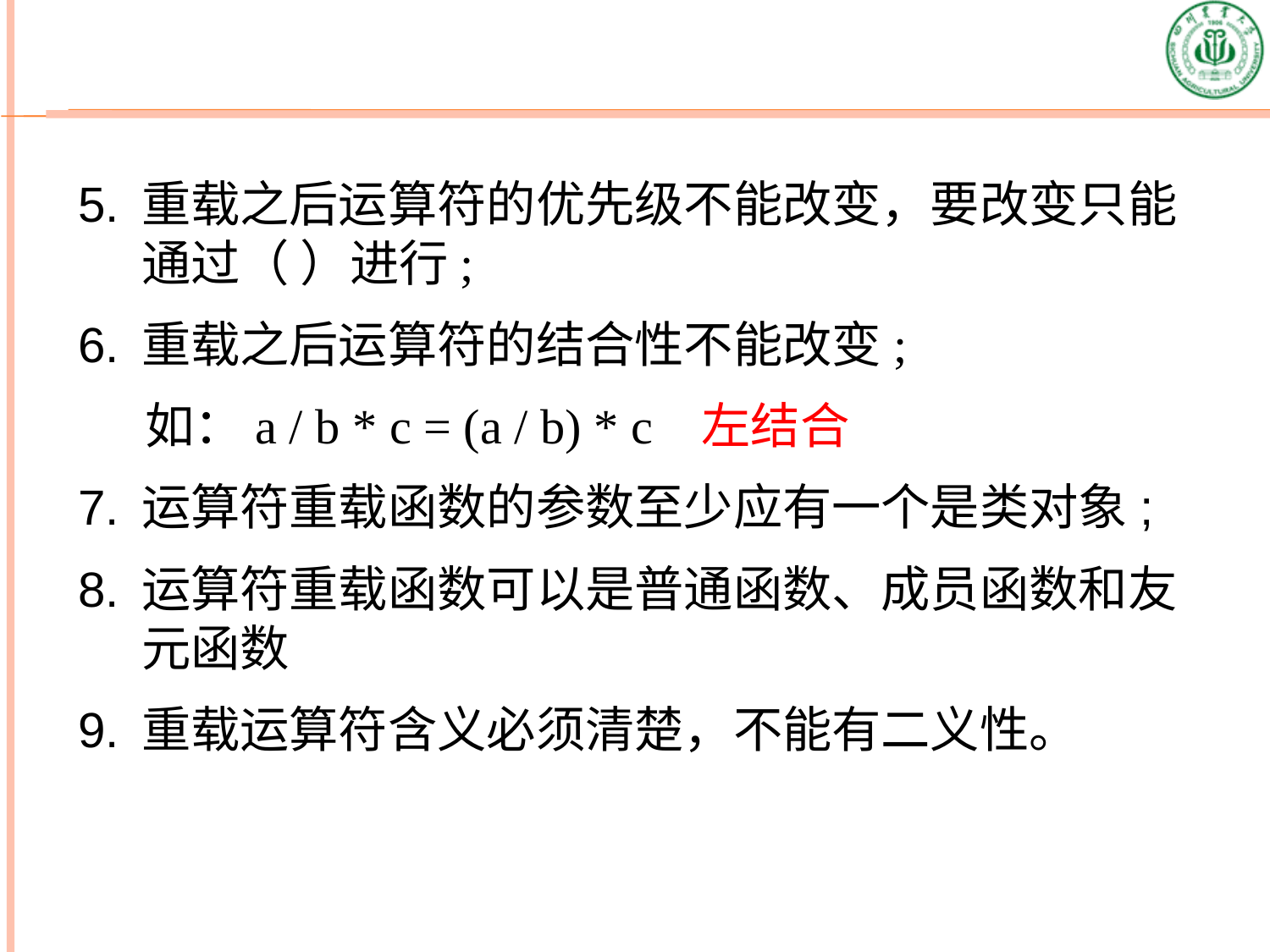

重载之后运算符的优先级不能改变，要改变只能通过（ ）进行;
重载之后运算符的结合性不能改变;
     如：a / b * c = (a / b) * c   左结合
运算符重载函数的参数至少应有一个是类对象;
运算符重载函数可以是普通函数、成员函数和友元函数
重载运算符含义必须清楚，不能有二义性。